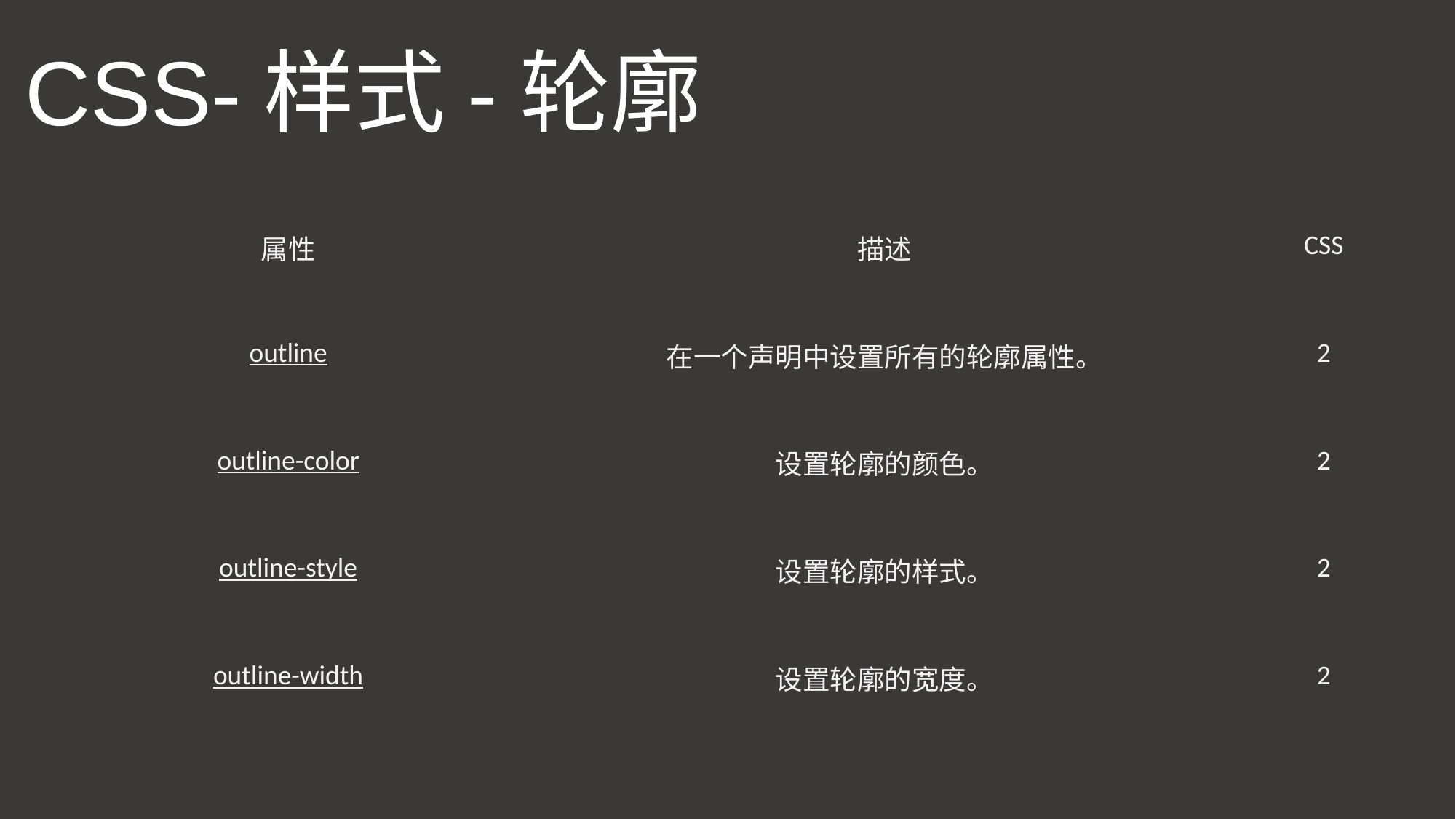

CSS-样式-轮廓
| 属性 | 描述 | CSS |
| --- | --- | --- |
| outline | 在一个声明中设置所有的轮廓属性。 | 2 |
| outline-color | 设置轮廓的颜色。 | 2 |
| outline-style | 设置轮廓的样式。 | 2 |
| outline-width | 设置轮廓的宽度。 | 2 |